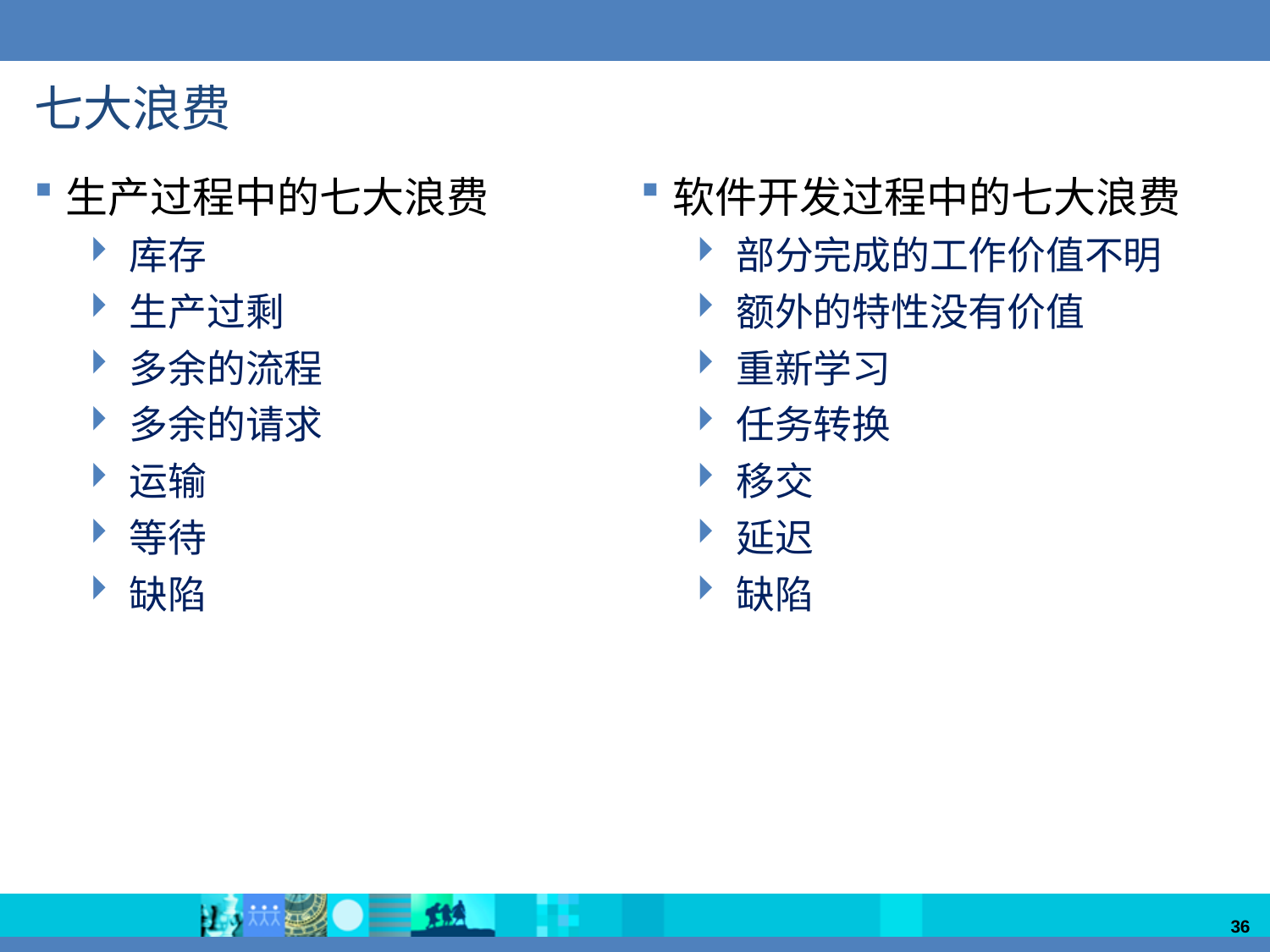

# 七大浪费
软件开发过程中的七大浪费
部分完成的工作价值不明
额外的特性没有价值
重新学习
任务转换
移交
延迟
缺陷
生产过程中的七大浪费
库存
生产过剩
多余的流程
多余的请求
运输
等待
缺陷
36